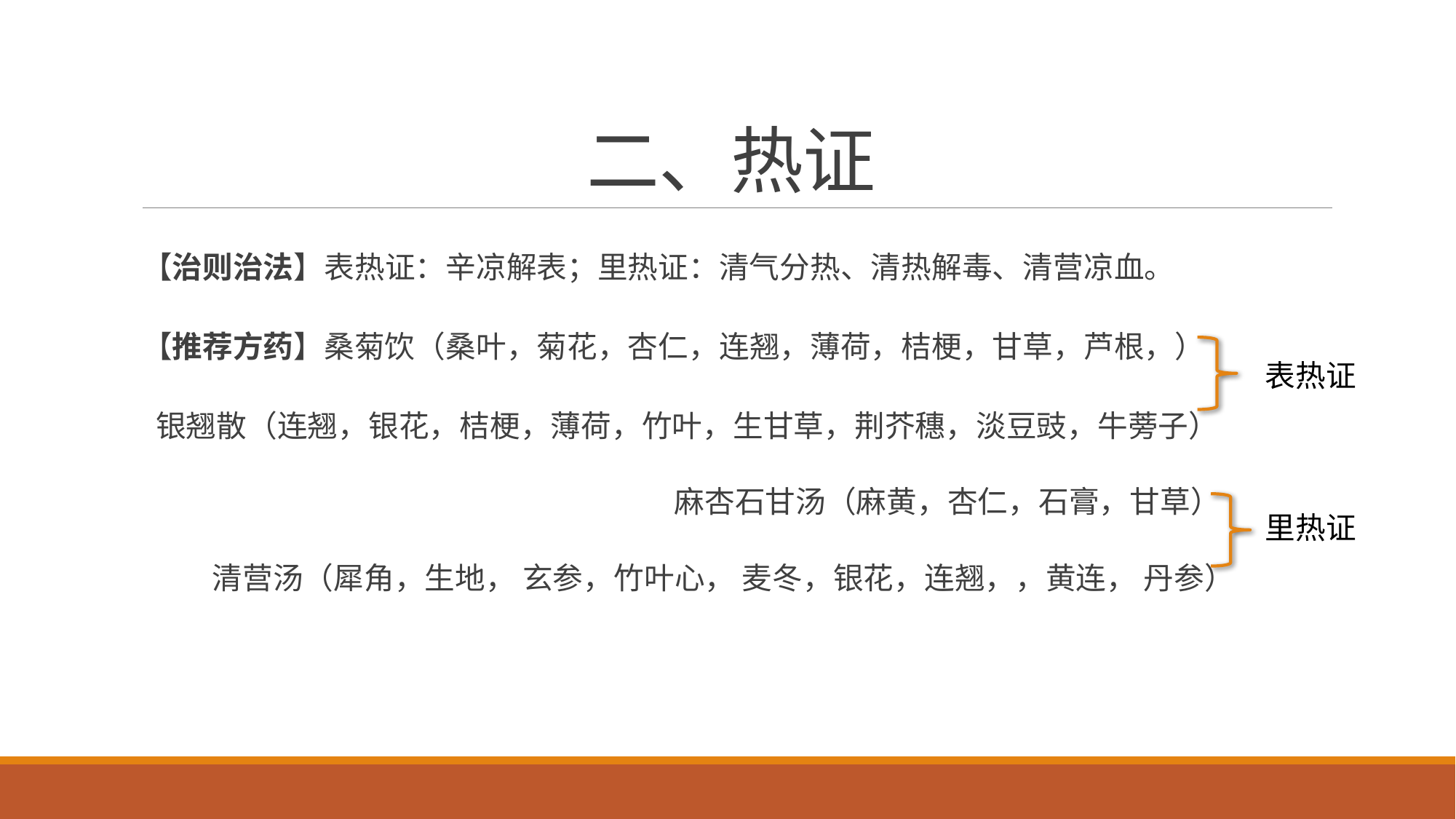

# 二、热证
【治则治法】表热证：辛凉解表；里热证：清气分热、清热解毒、清营凉血。
【推荐方药】桑菊饮（桑叶，菊花，杏仁，连翘，薄荷，桔梗，甘草，芦根，）
 银翘散（连翘，银花，桔梗，薄荷，竹叶，生甘草，荆芥穗，淡豆豉，牛蒡子）
                                                                              麻杏石甘汤（麻黄，杏仁，石膏，甘草）
           清营汤（犀角，生地， 玄参，竹叶心， 麦冬，银花，连翘，，黄连， 丹参）

表热证

里热证